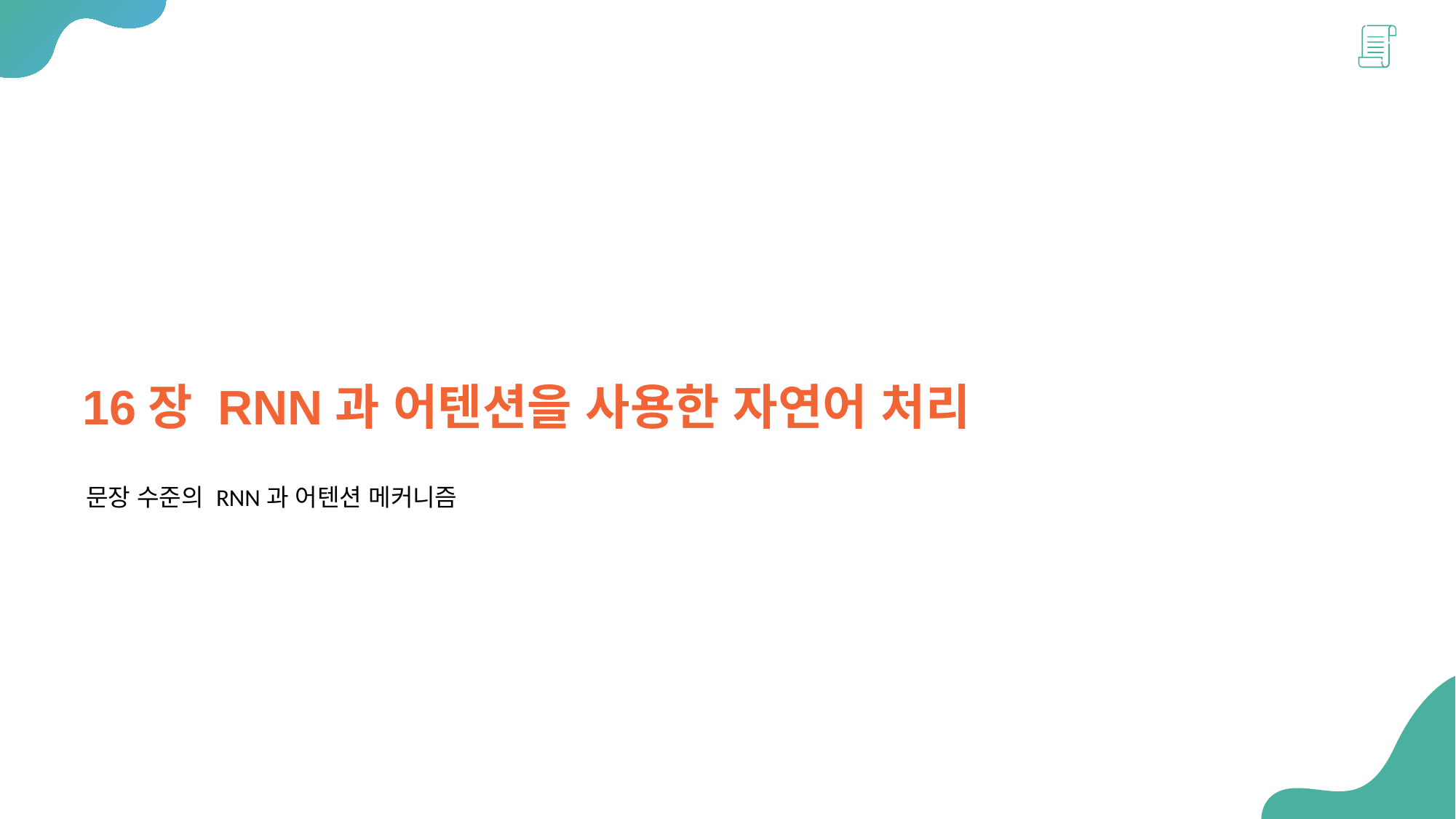

16장 RNN과 어텐션을 사용한 자연어 처리
문장 수준의 RNN과 어텐션 메커니즘